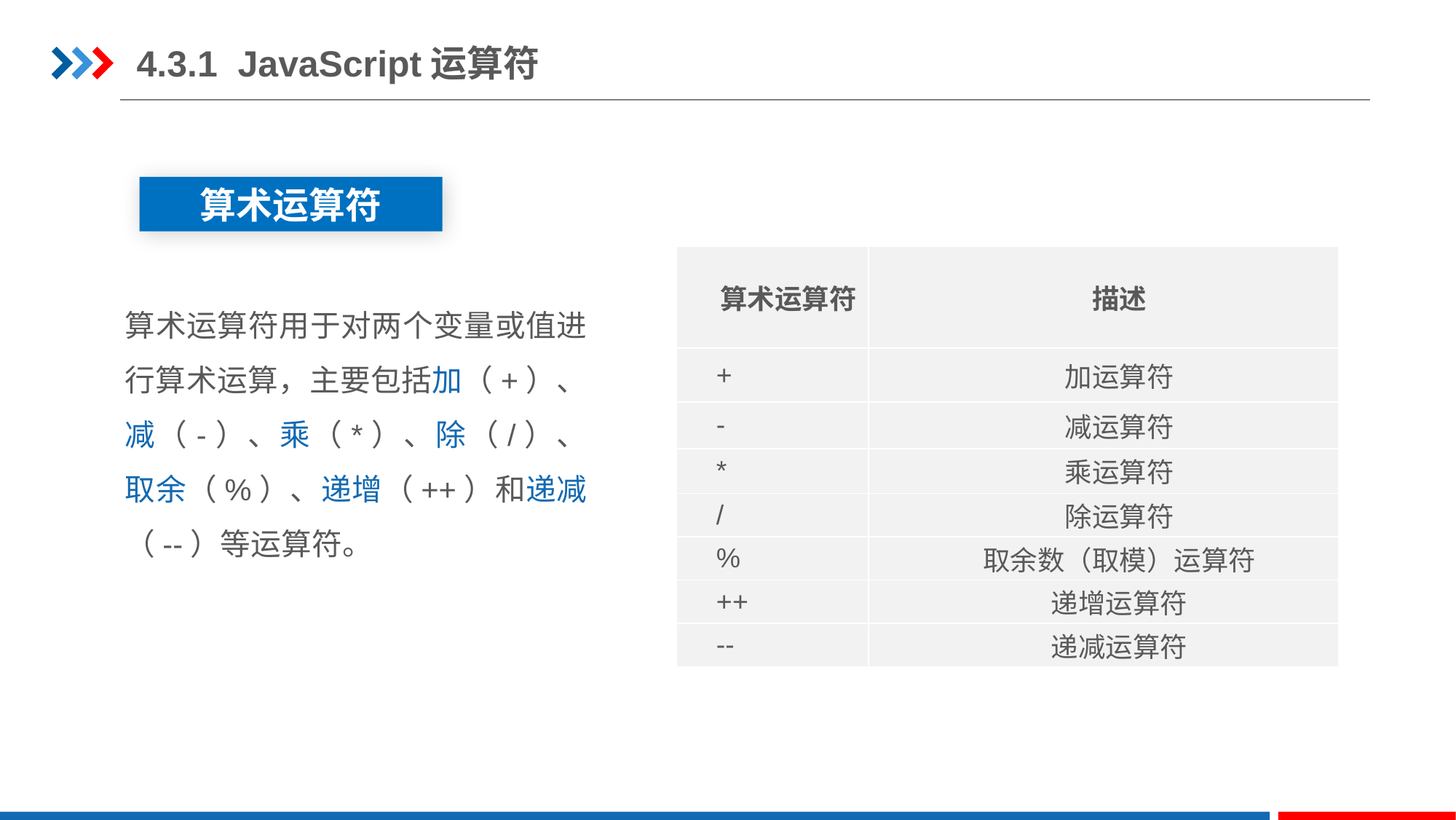

4.3.1  JavaScript运算符
算术运算符
| 算术运算符 | 描述 |
| --- | --- |
| + | 加运算符 |
| - | 减运算符 |
| \* | 乘运算符 |
| / | 除运算符 |
| % | 取余数（取模）运算符 |
| ++ | 递增运算符 |
| -- | 递减运算符 |
算术运算符用于对两个变量或值进行算术运算，主要包括加（+）、减（-）、乘（*）、除（/）、取余（%）、递增（++）和递减（--）等运算符。